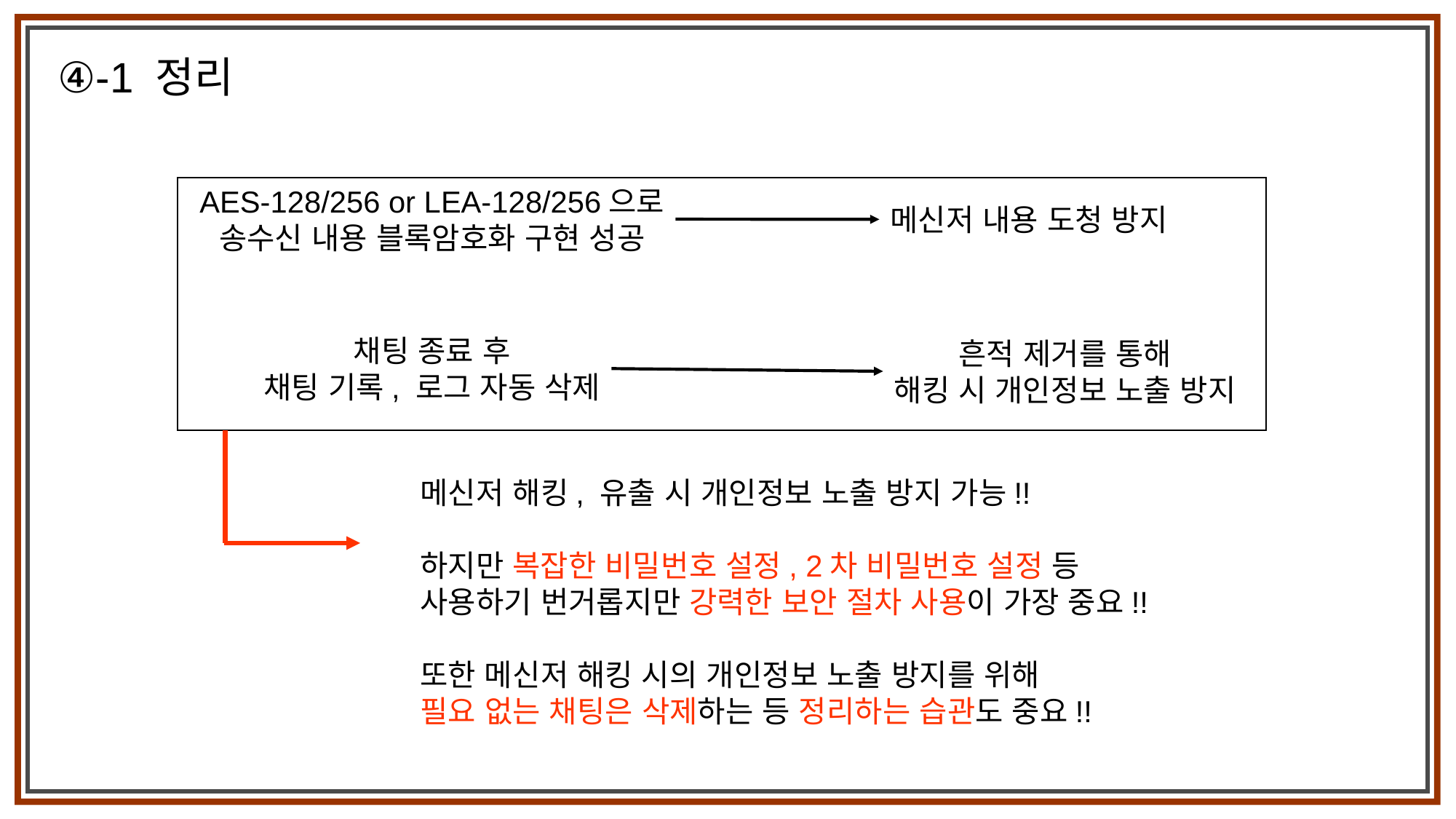

④-1 정리

AES-128/256 or LEA-128/256으로
송수신 내용 블록암호화 구현 성공
메신저 내용 도청 방지
채팅 종료 후
채팅 기록, 로그 자동 삭제
흔적 제거를 통해
해킹 시 개인정보 노출 방지
메신저 해킹, 유출 시 개인정보 노출 방지 가능!!

하지만 복잡한 비밀번호 설정, 2차 비밀번호 설정 등
사용하기 번거롭지만 강력한 보안 절차 사용이 가장 중요!!

또한 메신저 해킹 시의 개인정보 노출 방지를 위해
필요 없는 채팅은 삭제하는 등 정리하는 습관도 중요!!